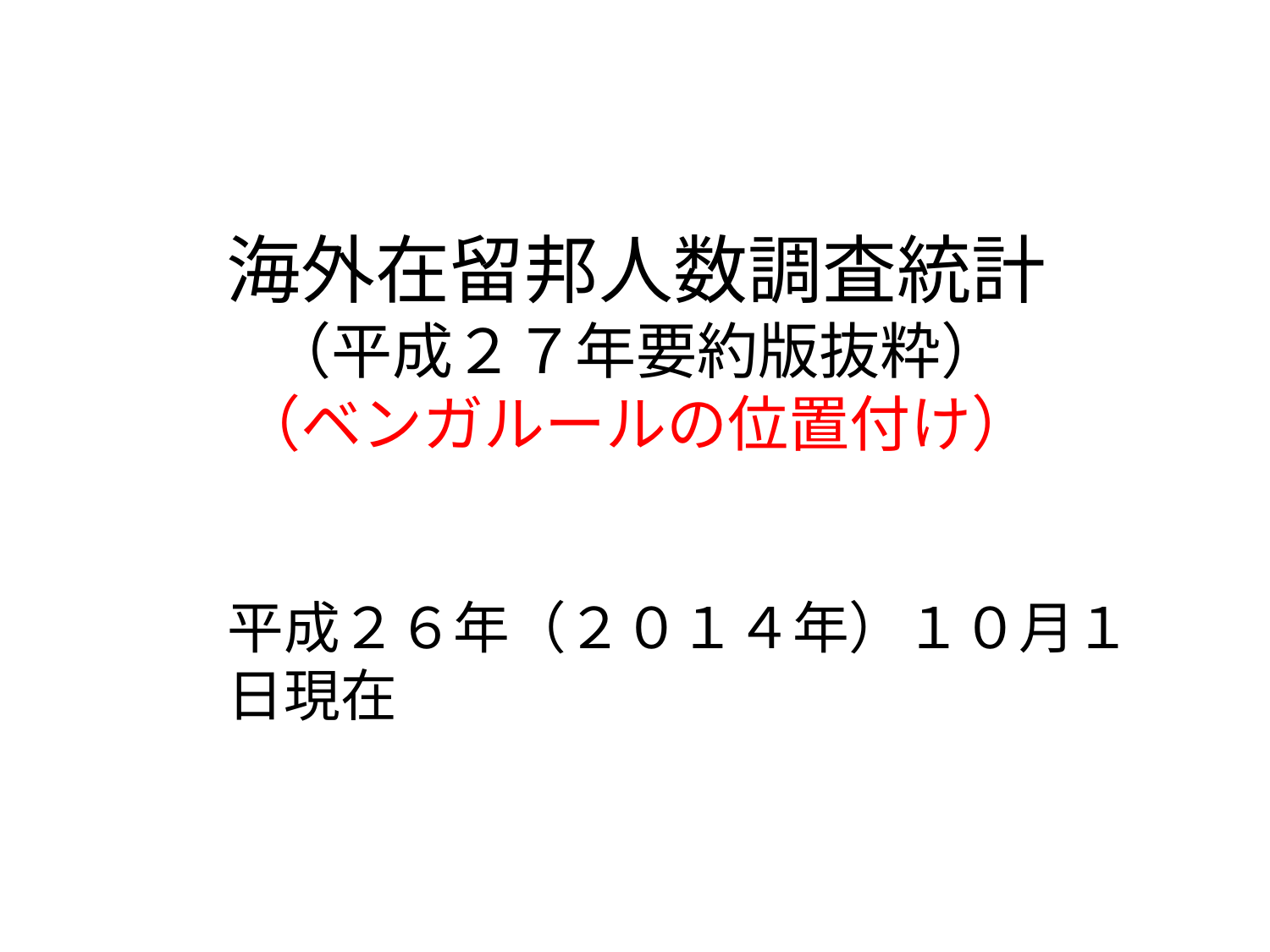

# 海外在留邦人数調査統計 （平成２７年要約版抜粋） （ベンガルールの位置付け）
平成２６年（２０１４年）１０月１日現在